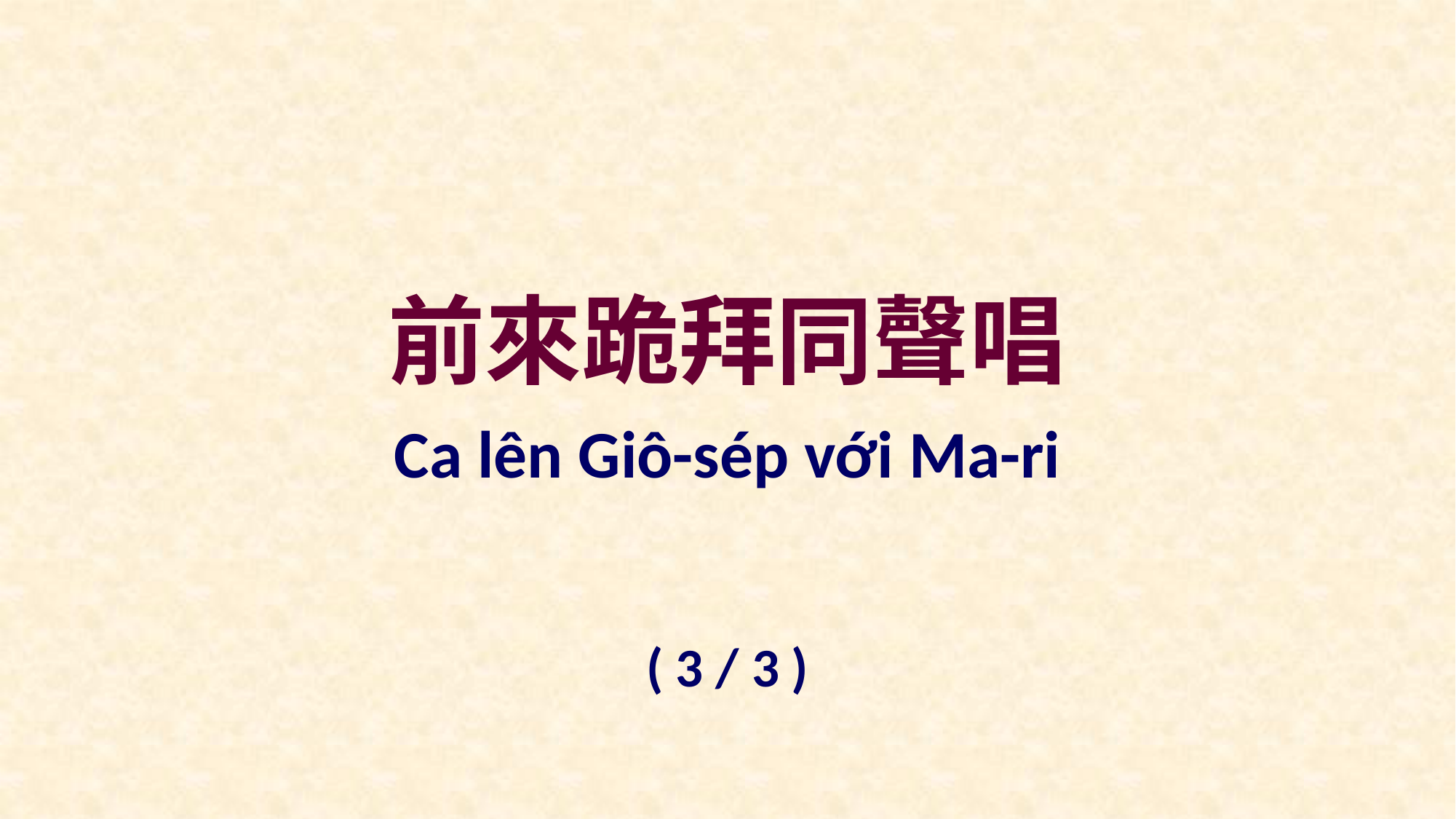

前來跪拜同聲唱
Ca lên Giô-sép với Ma-ri
( 3 / 3 )